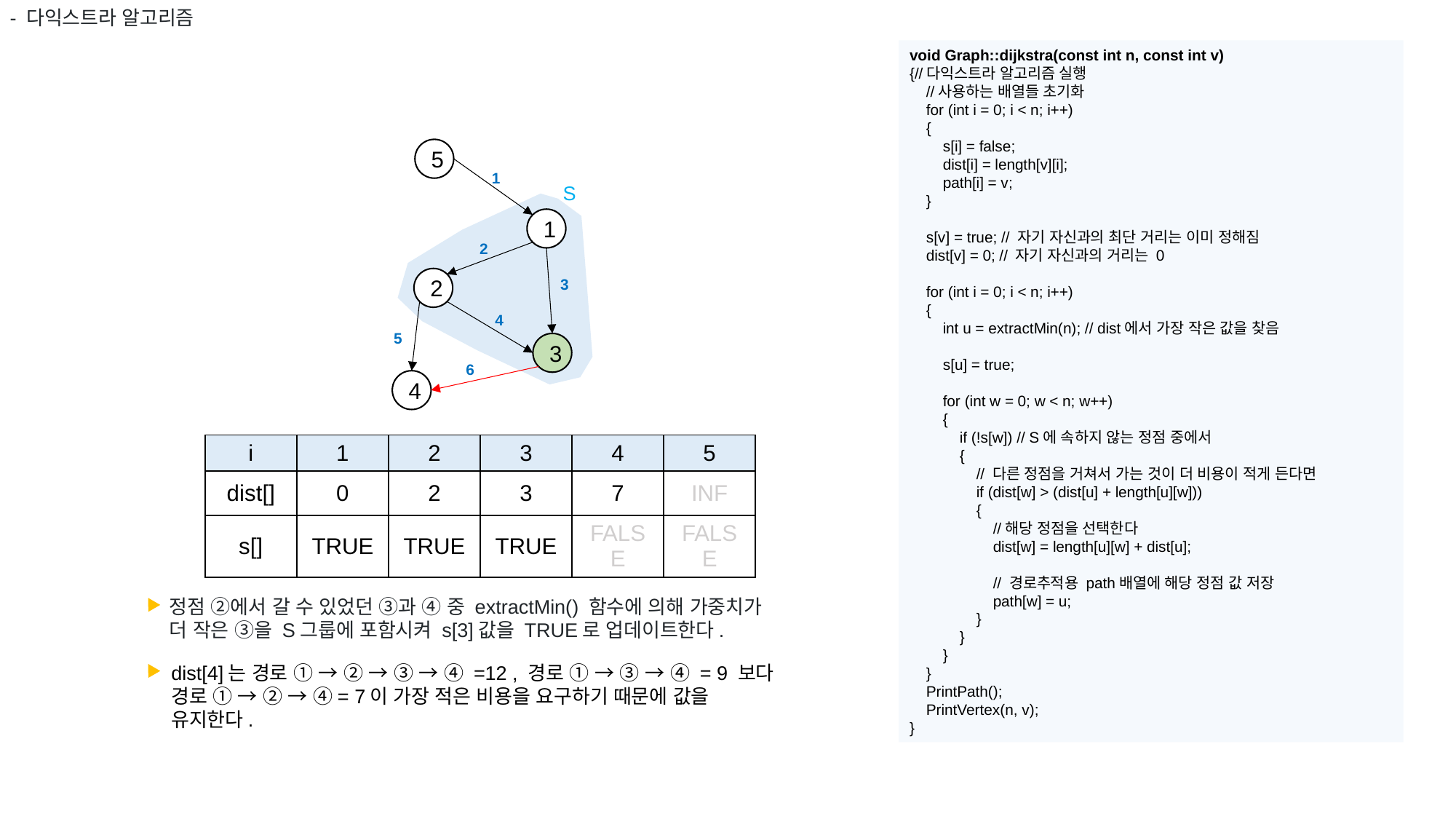

- 다익스트라 알고리즘
void Graph::dijkstra(const int n, const int v)
{//다익스트라 알고리즘 실행
    //사용하는 배열들 초기화
    for (int i = 0; i < n; i++)
    {
        s[i] = false;
        dist[i] = length[v][i];
        path[i] = v;
    }

    s[v] = true; // 자기 자신과의 최단 거리는 이미 정해짐
    dist[v] = 0; // 자기 자신과의 거리는 0

    for (int i = 0; i < n; i++)
    {
        int u = extractMin(n); // dist에서 가장 작은 값을 찾음

        s[u] = true;

        for (int w = 0; w < n; w++)
        {
            if (!s[w]) // S에 속하지 않는 정점 중에서
            {
                // 다른 정점을 거쳐서 가는 것이 더 비용이 적게 든다면
                if (dist[w] > (dist[u] + length[u][w]))
                {
                    //해당 정점을 선택한다
                    dist[w] = length[u][w] + dist[u];

                    // 경로추적용 path배열에 해당 정점 값 저장
                    path[w] = u;
                }
            }
        }
    }
    PrintPath();
    PrintVertex(n, v);
}
5
1
S

1
2
2
3
4
5
3
6
4
| i | 1 | 2 | 3 | 4 | 5 |
| --- | --- | --- | --- | --- | --- |
| dist[] | 0 | 2 | 3 | 7 | INF |
| s[] | TRUE | TRUE | TRUE | FALSE | FALSE |
정점 ②에서 갈 수 있었던 ③과 ④ 중 extractMin() 함수에 의해 가중치가 더 작은 ③을 S그룹에 포함시켜 s[3]값을 TRUE로 업데이트한다.

dist[4]는 경로 ① → ② → ③ → ④ =12 , 경로 ① → ③ → ④ = 9 보다
경로 ① → ② → ④= 7이 가장 적은 비용을 요구하기 때문에 값을 유지한다.